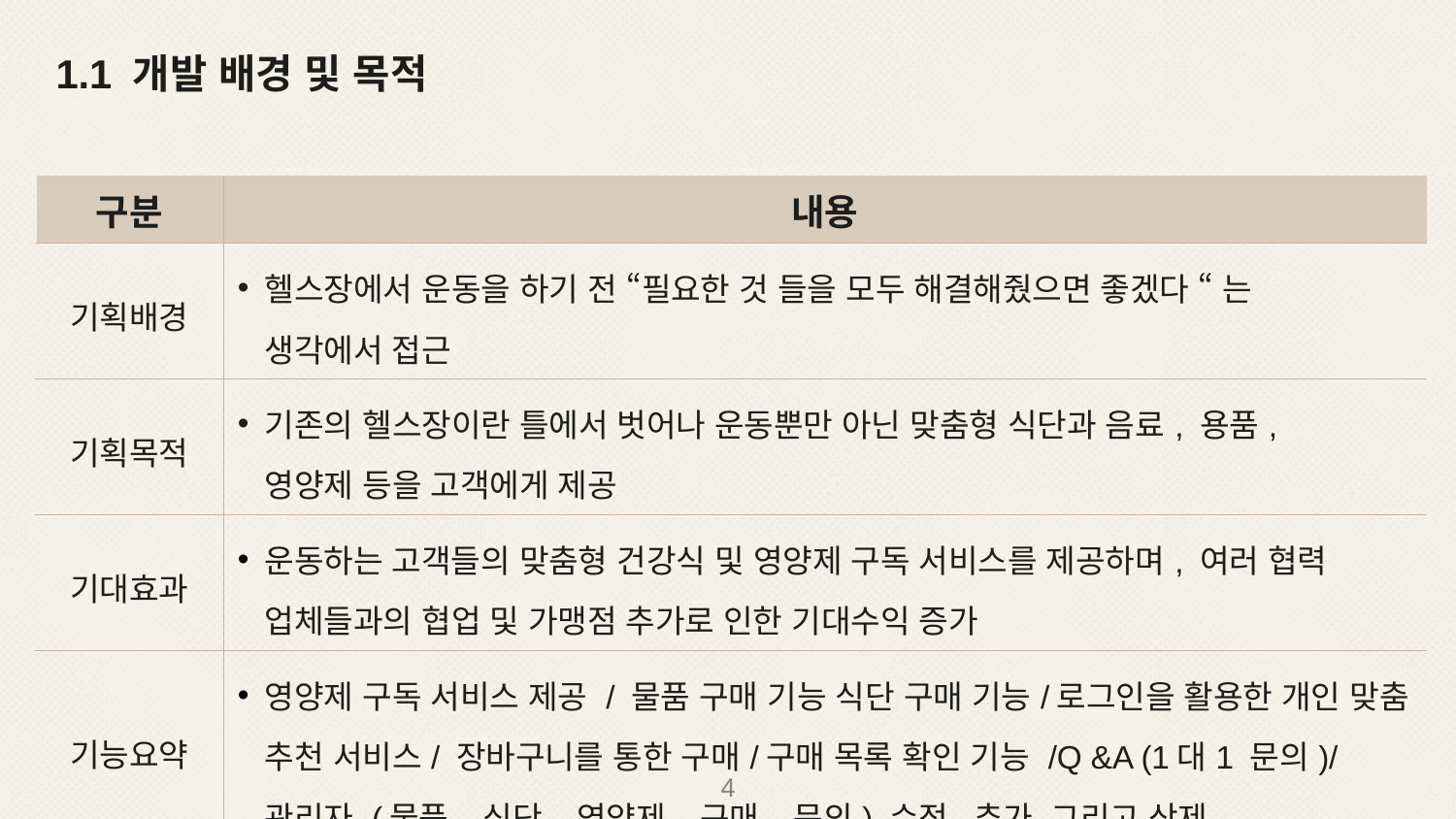

1.1 개발 배경 및 목적
| 구분 | 내용 |
| --- | --- |
| 기획배경 | 헬스장에서 운동을 하기 전 “필요한 것 들을 모두 해결해줬으면 좋겠다 “ 는 생각에서 접근 |
| 기획목적 | 기존의 헬스장이란 틀에서 벗어나 운동뿐만 아닌 맞춤형 식단과 음료, 용품, 영양제 등을 고객에게 제공 |
| 기대효과 | 운동하는 고객들의 맞춤형 건강식 및 영양제 구독 서비스를 제공하며, 여러 협력 업체들과의 협업 및 가맹점 추가로 인한 기대수익 증가 |
| 기능요약 | 영양제 구독 서비스 제공 / 물품 구매 기능 식단 구매 기능/로그인을 활용한 개인 맞춤 추천 서비스/ 장바구니를 통한 구매/구매 목록 확인 기능 /Q &A (1대1 문의)/ 관리자 (물품 ,식단, 영양제, 구매 ,문의) 수정,추가 그리고 삭제 |
4